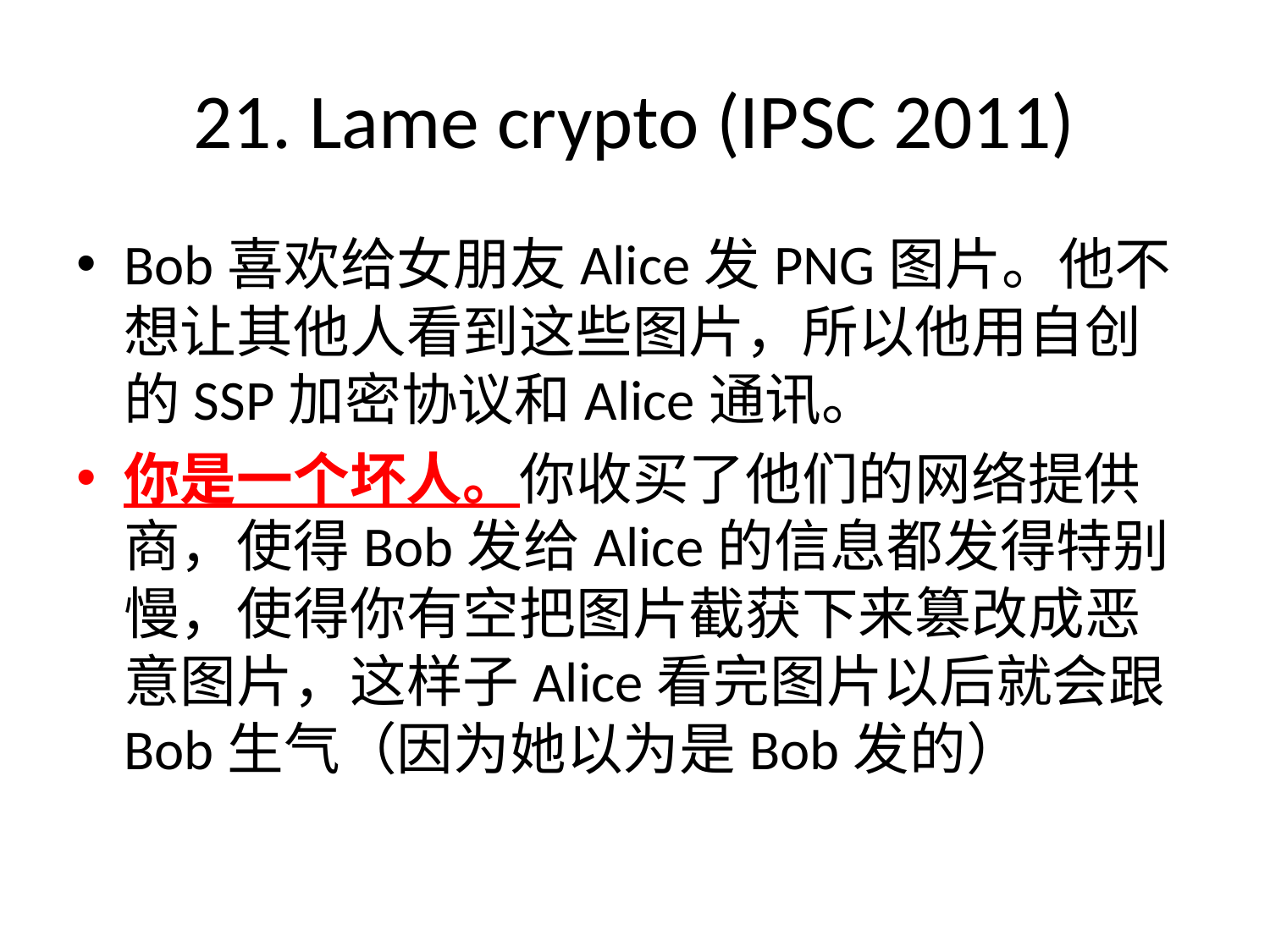

# 21. Lame crypto (IPSC 2011)
Bob喜欢给女朋友Alice发PNG图片。他不想让其他人看到这些图片，所以他用自创的SSP加密协议和Alice通讯。
你是一个坏人。你收买了他们的网络提供商，使得Bob发给Alice的信息都发得特别慢，使得你有空把图片截获下来篡改成恶意图片，这样子Alice看完图片以后就会跟Bob生气（因为她以为是Bob发的）